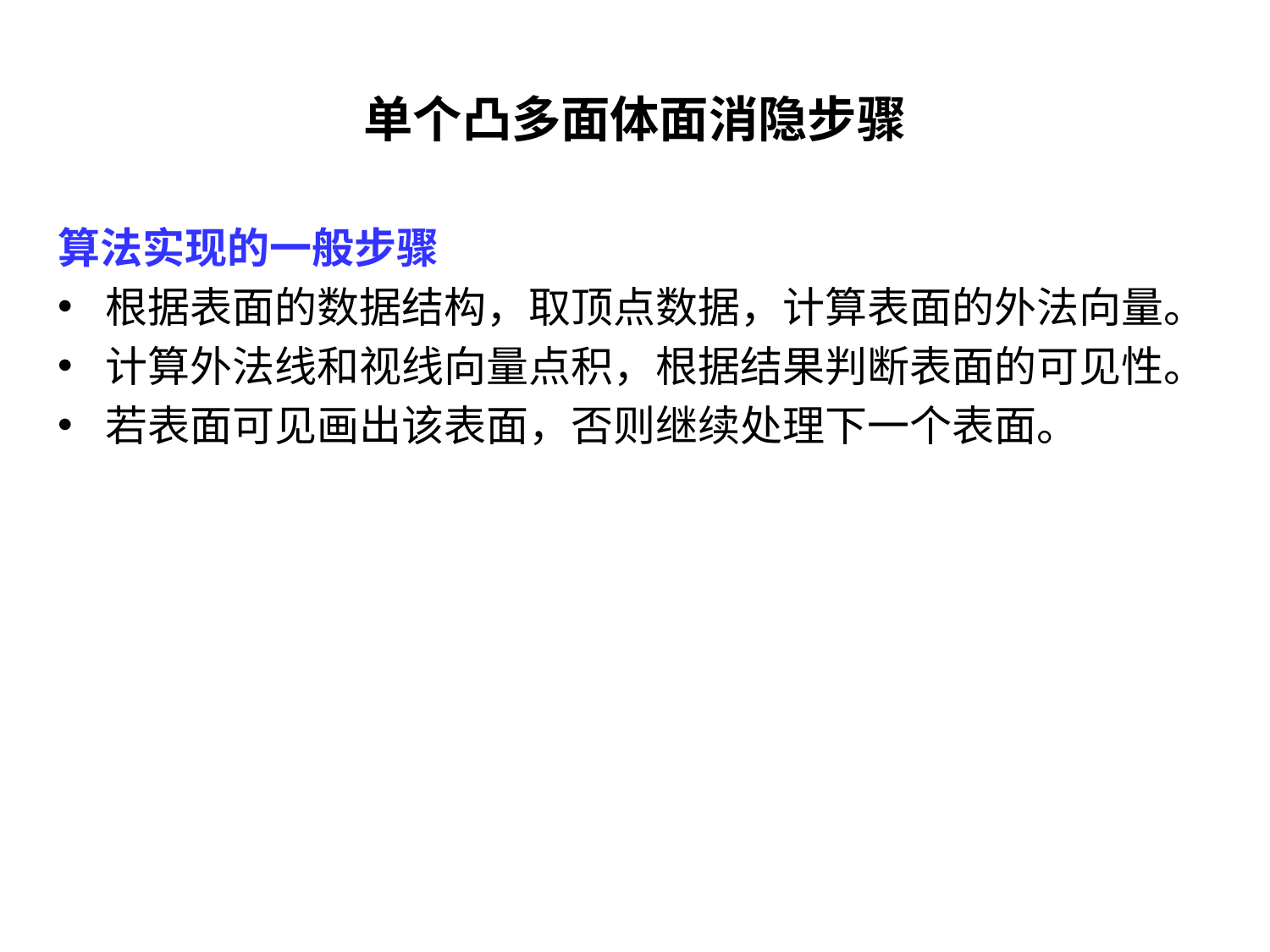

# 单个凸多面体面消隐步骤
算法实现的一般步骤
根据表面的数据结构，取顶点数据，计算表面的外法向量。
计算外法线和视线向量点积，根据结果判断表面的可见性。
若表面可见画出该表面，否则继续处理下一个表面。